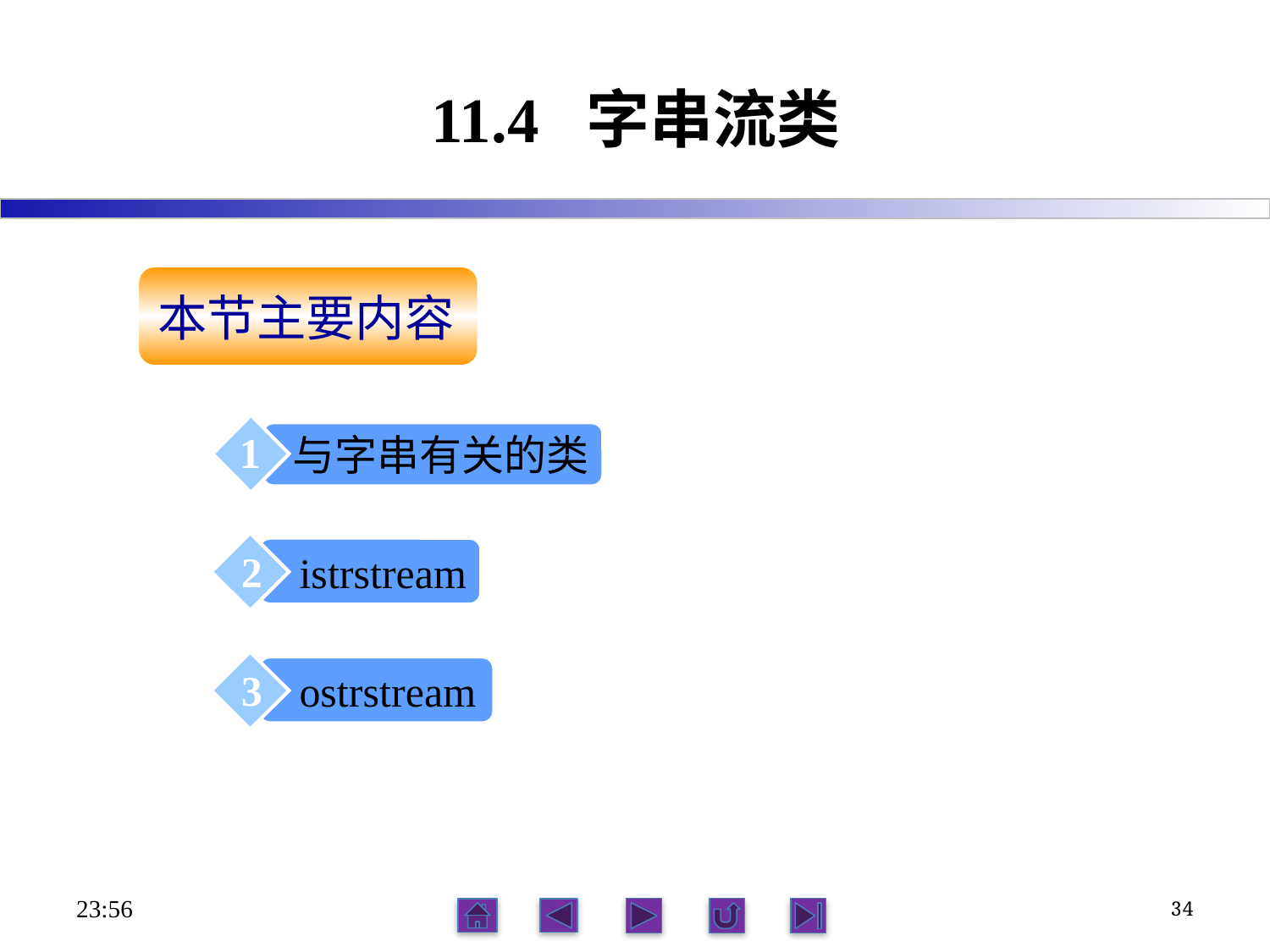

# 11.4  字串流类

本节主要内容

与字串有关的类
1

2

istrstream
3

3

ostrstream
23:56
34